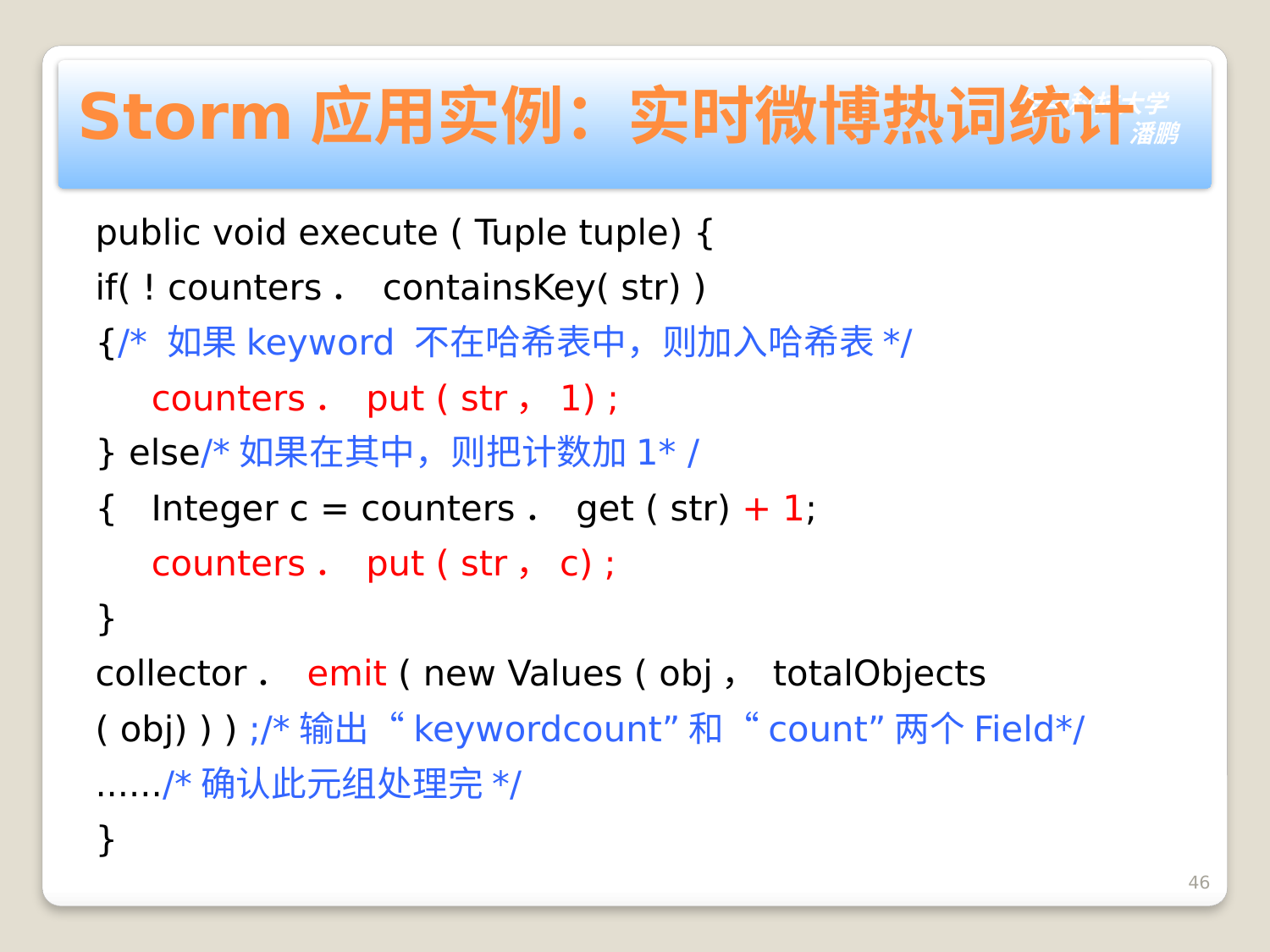

# Storm应用实例：实时微博热词统计
public void execute ( Tuple tuple) {
if( ! counters． containsKey( str) )
{/* 如果keyword 不在哈希表中，则加入哈希表*/
     counters． put ( str，1) ;
} else/*如果在其中，则把计数加1* /
{   Integer c = counters． get ( str) + 1;
     counters． put ( str，c) ;
}
collector． emit ( new Values ( obj， totalObjects
( obj) ) ) ;/*输出“keywordcount”和“count”两个Field*/
....../*确认此元组处理完*/
}
46